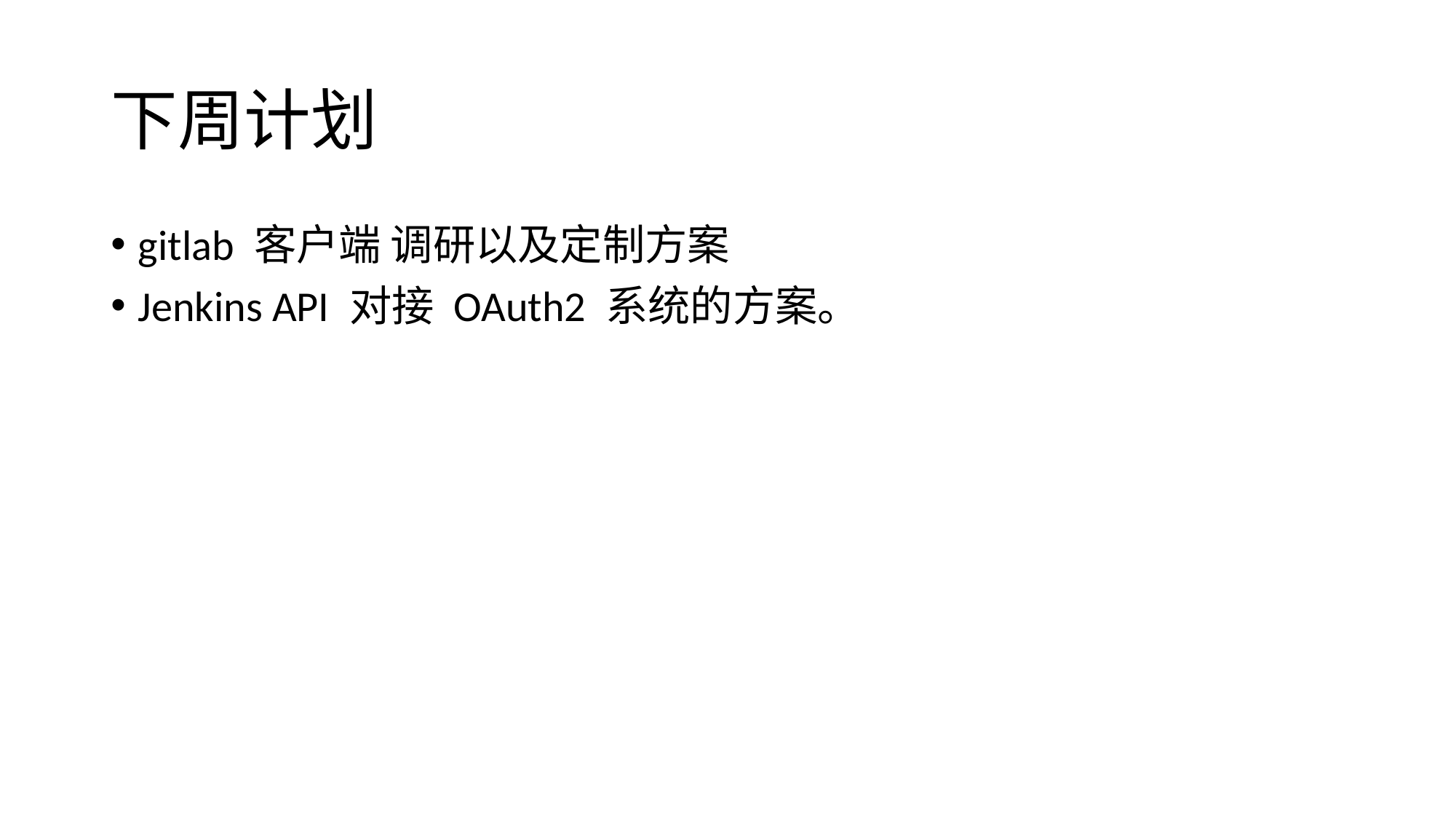

# 下周计划
gitlab 客户端 调研以及定制方案
Jenkins API 对接 OAuth2 系统的方案。